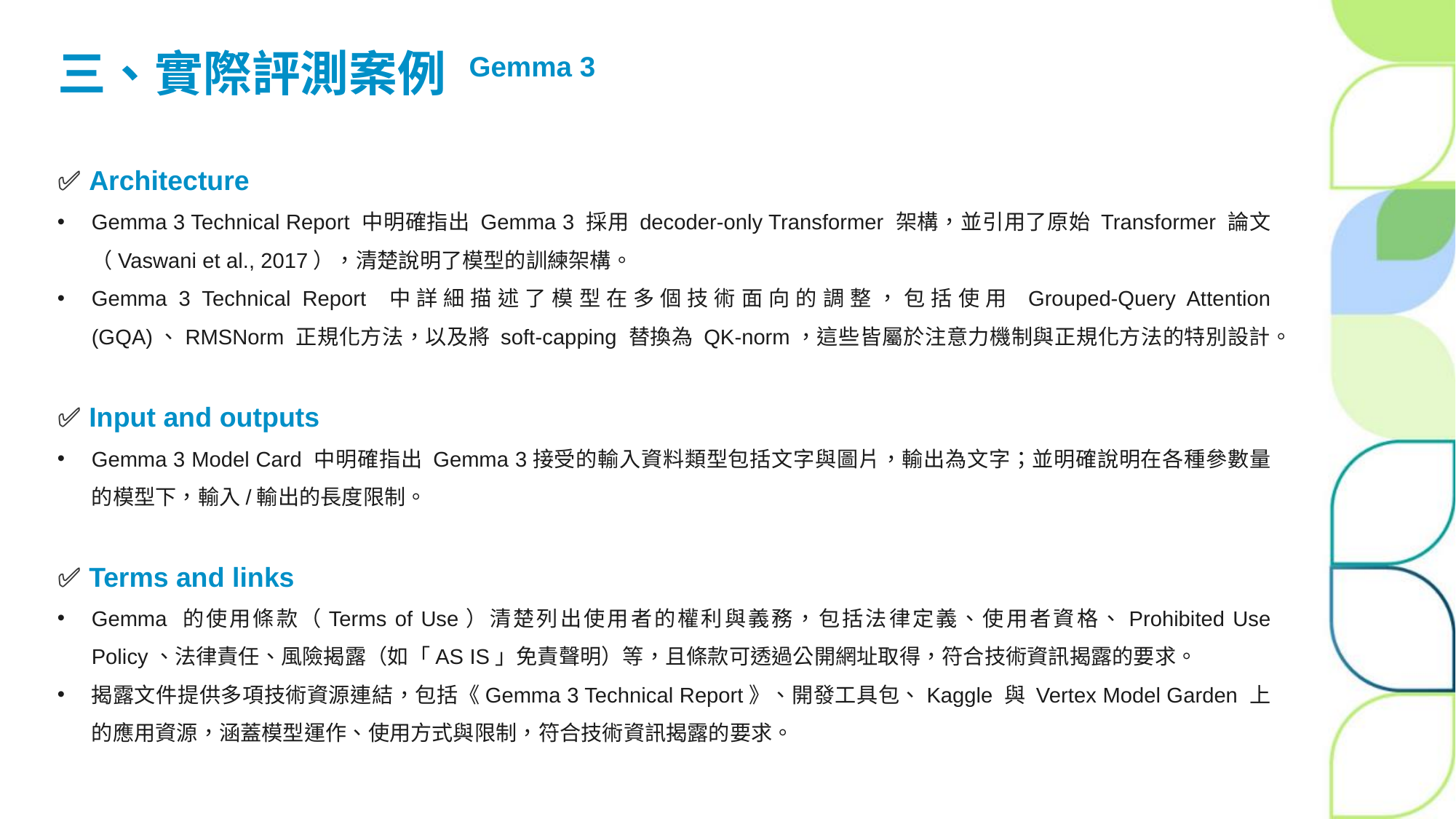

三、實際評測案例 Gemma 3
✅ Architecture
Gemma 3 Technical Report 中明確指出 Gemma 3 採用 decoder-only Transformer 架構，並引用了原始 Transformer 論文（Vaswani et al., 2017），清楚說明了模型的訓練架構。
Gemma 3 Technical Report 中詳細描述了模型在多個技術面向的調整，包括使用 Grouped-Query Attention (GQA)、RMSNorm 正規化方法，以及將 soft-capping 替換為 QK-norm，這些皆屬於注意力機制與正規化方法的特別設計。
✅ Input and outputs
Gemma 3 Model Card 中明確指出 Gemma 3接受的輸入資料類型包括文字與圖片，輸出為文字；並明確說明在各種參數量的模型下，輸入/輸出的長度限制。
✅ Terms and links
Gemma 的使用條款（Terms of Use）清楚列出使用者的權利與義務，包括法律定義、使用者資格、Prohibited Use Policy、法律責任、風險揭露（如「AS IS」免責聲明）等，且條款可透過公開網址取得，符合技術資訊揭露的要求。
揭露文件提供多項技術資源連結，包括《Gemma 3 Technical Report》、開發工具包、Kaggle 與 Vertex Model Garden 上的應用資源，涵蓋模型運作、使用方式與限制，符合技術資訊揭露的要求。